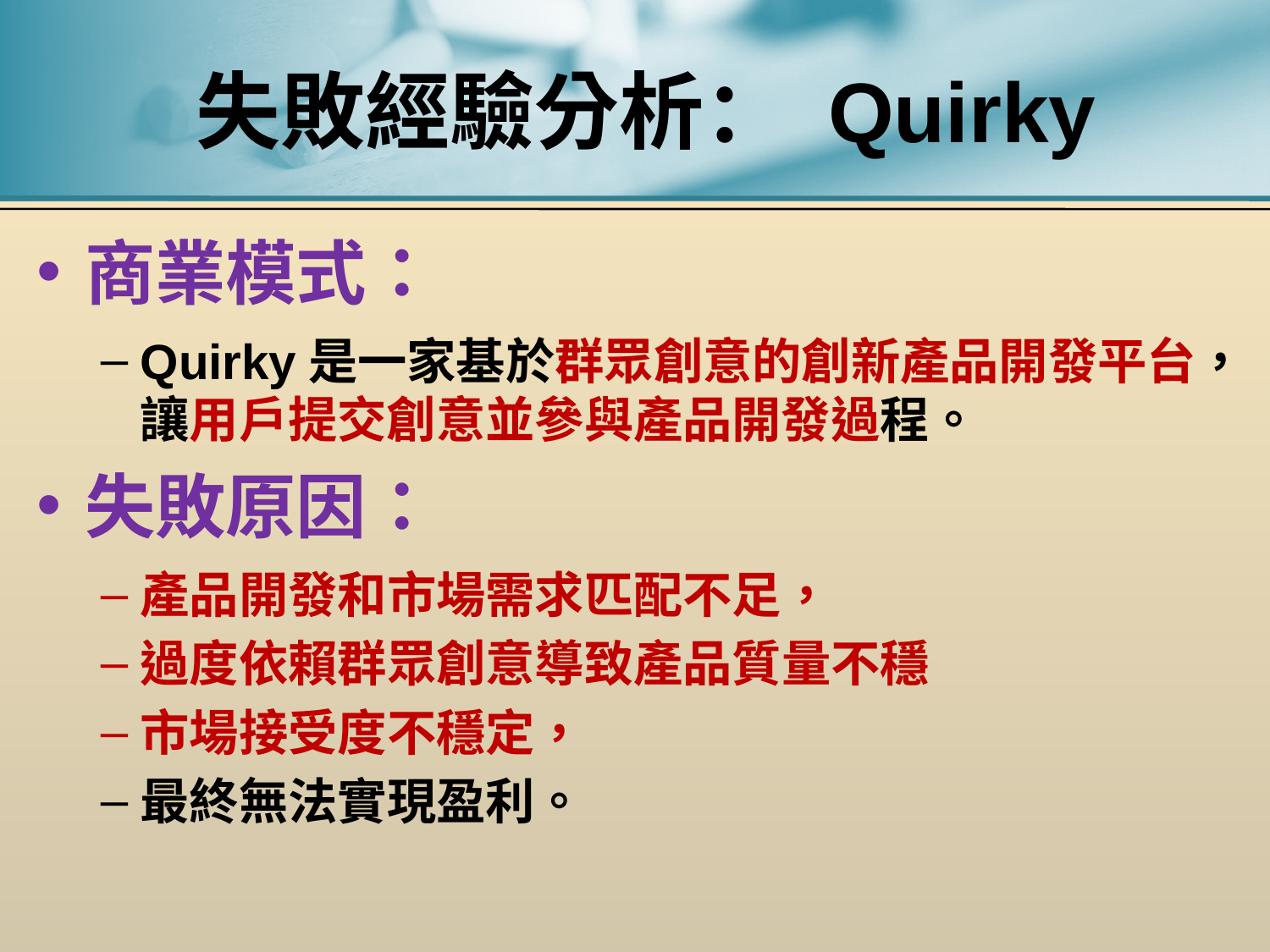

# 失敗經驗分析： Quirky
商業模式：
Quirky是一家基於群眾創意的創新產品開發平台，讓用戶提交創意並參與產品開發過程。
失敗原因：
產品開發和市場需求匹配不足，
過度依賴群眾創意導致產品質量不穩
市場接受度不穩定，
最終無法實現盈利。